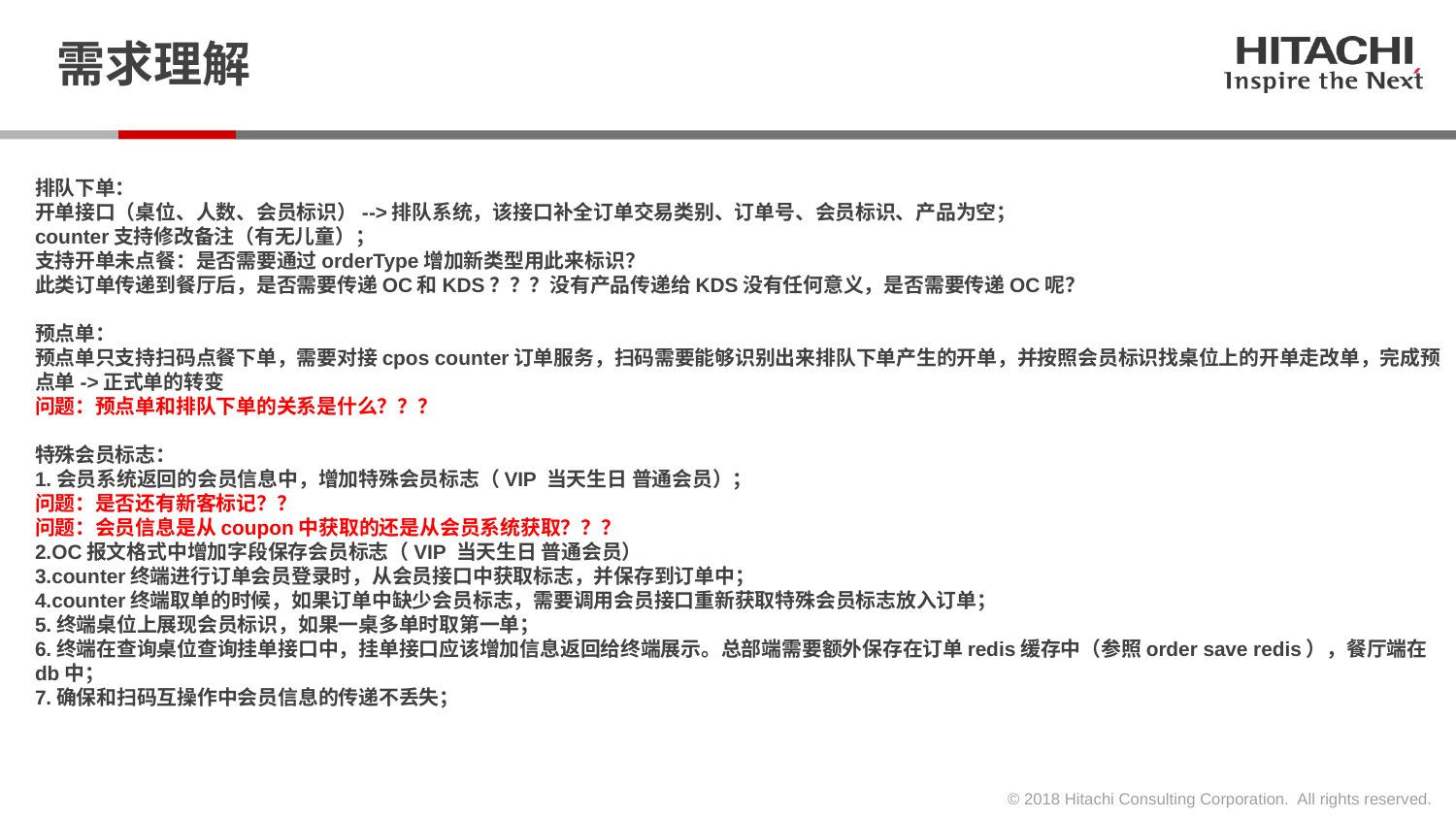

# 需求理解

排队下单：
开单接口（桌位、人数、会员标识）-->排队系统，该接口补全订单交易类别、订单号、会员标识、产品为空；
counter支持修改备注（有无儿童）；
支持开单未点餐：是否需要通过orderType增加新类型用此来标识？
此类订单传递到餐厅后，是否需要传递OC和KDS？？？没有产品传递给KDS没有任何意义，是否需要传递OC呢？

预点单：
预点单只支持扫码点餐下单，需要对接cpos counter订单服务，扫码需要能够识别出来排队下单产生的开单，并按照会员标识找桌位上的开单走改单，完成预点单->正式单的转变
问题：预点单和排队下单的关系是什么？？？

特殊会员标志：
1.会员系统返回的会员信息中，增加特殊会员标志（VIP 当天生日 普通会员）；
问题：是否还有新客标记？？
问题：会员信息是从coupon中获取的还是从会员系统获取？？？
2.OC报文格式中增加字段保存会员标志（VIP 当天生日 普通会员）
3.counter终端进行订单会员登录时，从会员接口中获取标志，并保存到订单中；
4.counter终端取单的时候，如果订单中缺少会员标志，需要调用会员接口重新获取特殊会员标志放入订单；
5.终端桌位上展现会员标识，如果一桌多单时取第一单；
6.终端在查询桌位查询挂单接口中，挂单接口应该增加信息返回给终端展示。总部端需要额外保存在订单redis缓存中（参照order save redis），餐厅端在db中；
7.确保和扫码互操作中会员信息的传递不丢失；